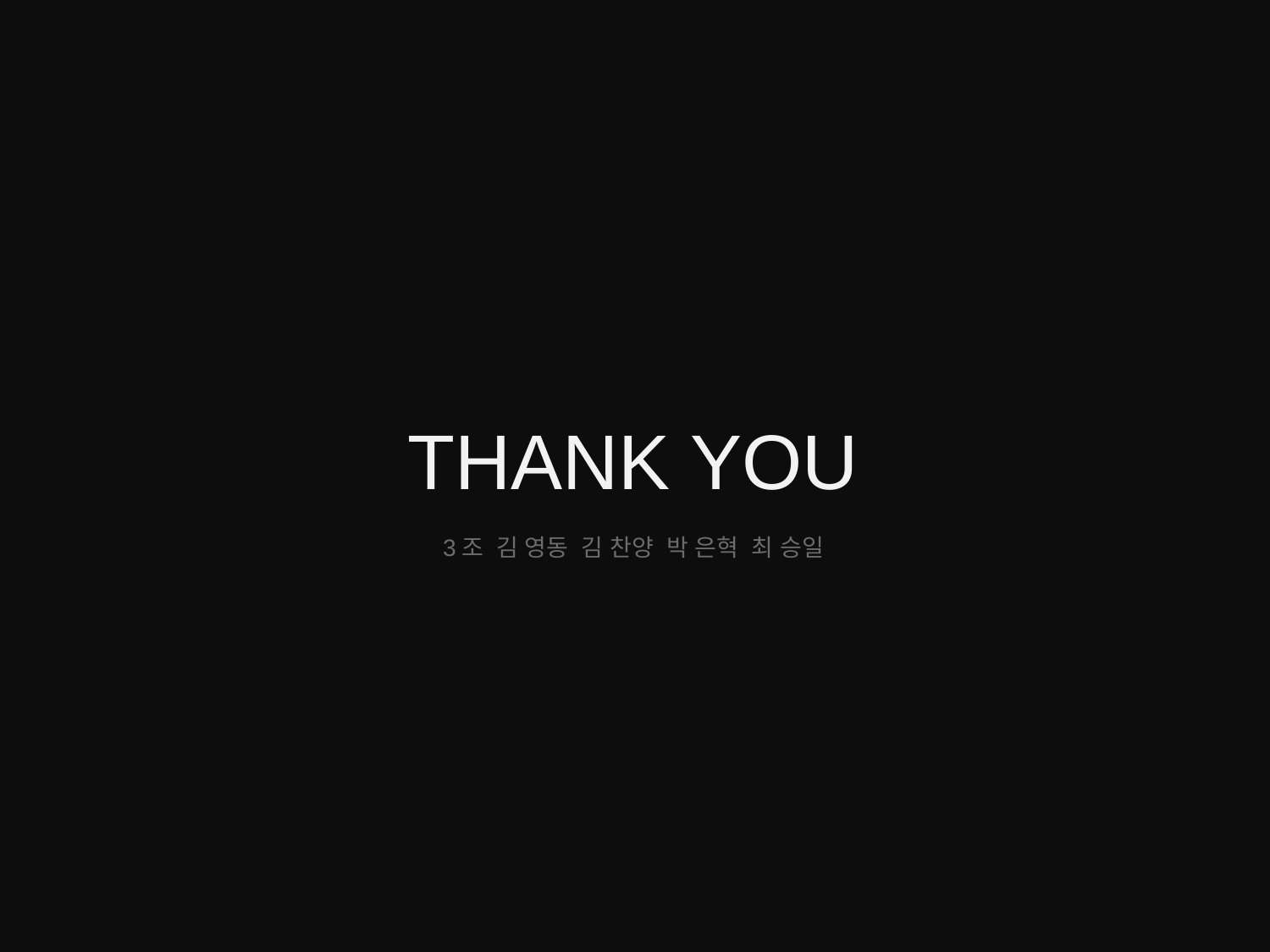

THANK YOU
3조  김 영동  김 찬양  박 은혁  최 승일